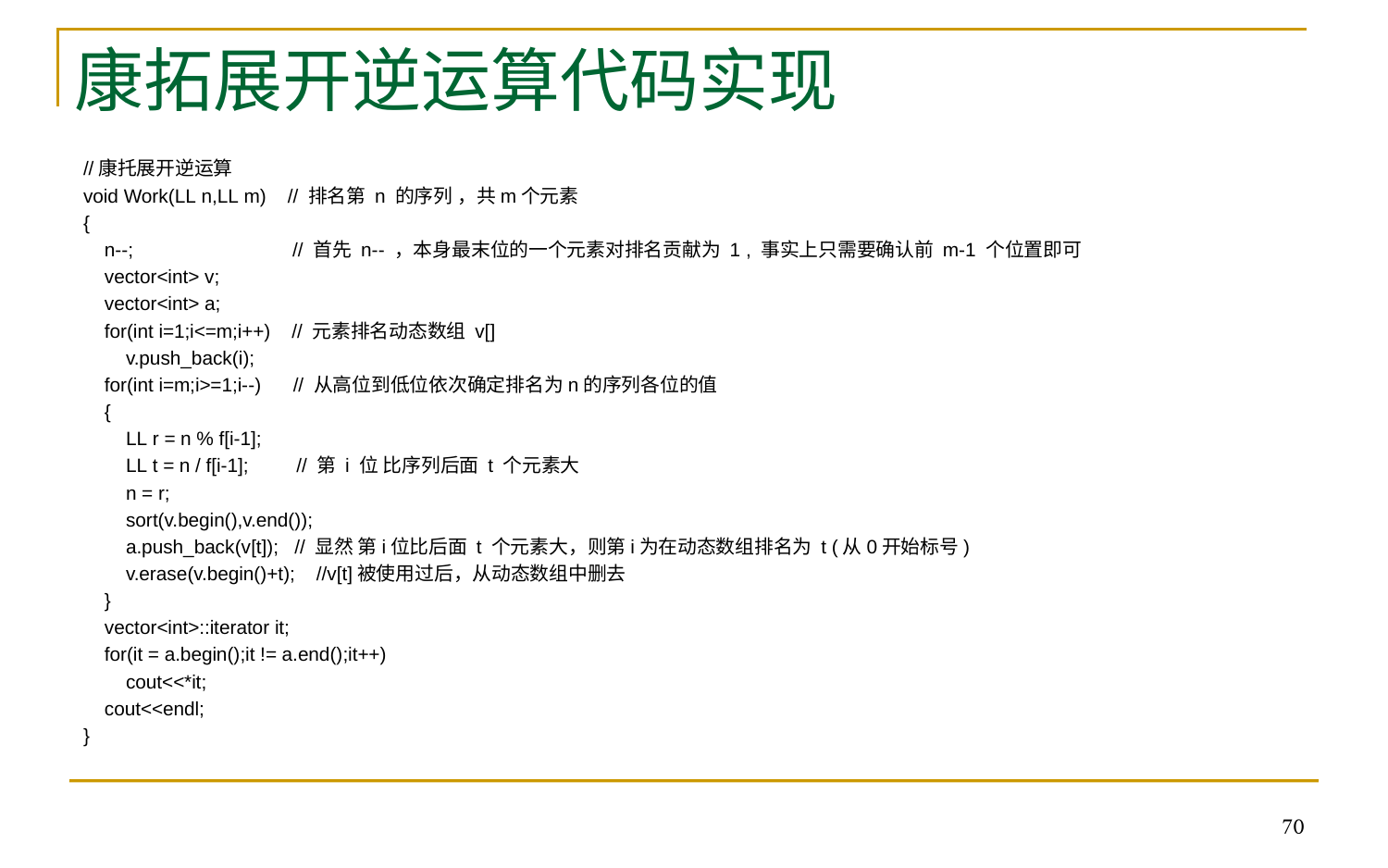

# 康拓展开逆运算代码实现
//康托展开逆运算
void Work(LL n,LL m)    // 排名第 n 的序列 ，共m个元素
{
    n--;                              // 首先 n-- ，本身最末位的一个元素对排名贡献为 1 , 事实上只需要确认前 m-1 个位置即可
    vector<int> v;
    vector<int> a;
    for(int i=1;i<=m;i++)    // 元素排名动态数组 v[]
        v.push_back(i);
    for(int i=m;i>=1;i--)      // 从高位到低位依次确定排名为n的序列各位的值
    {
        LL r = n % f[i-1];
        LL t = n / f[i-1];         // 第 i 位 比序列后面 t 个元素大
        n = r;
        sort(v.begin(),v.end());
        a.push_back(v[t]);   // 显然 第i位比后面 t 个元素大，则第i为在动态数组排名为 t (从0开始标号)
        v.erase(v.begin()+t);    //v[t]被使用过后，从动态数组中删去
    }
    vector<int>::iterator it;
    for(it = a.begin();it != a.end();it++)
        cout<<*it;
    cout<<endl;
}

70